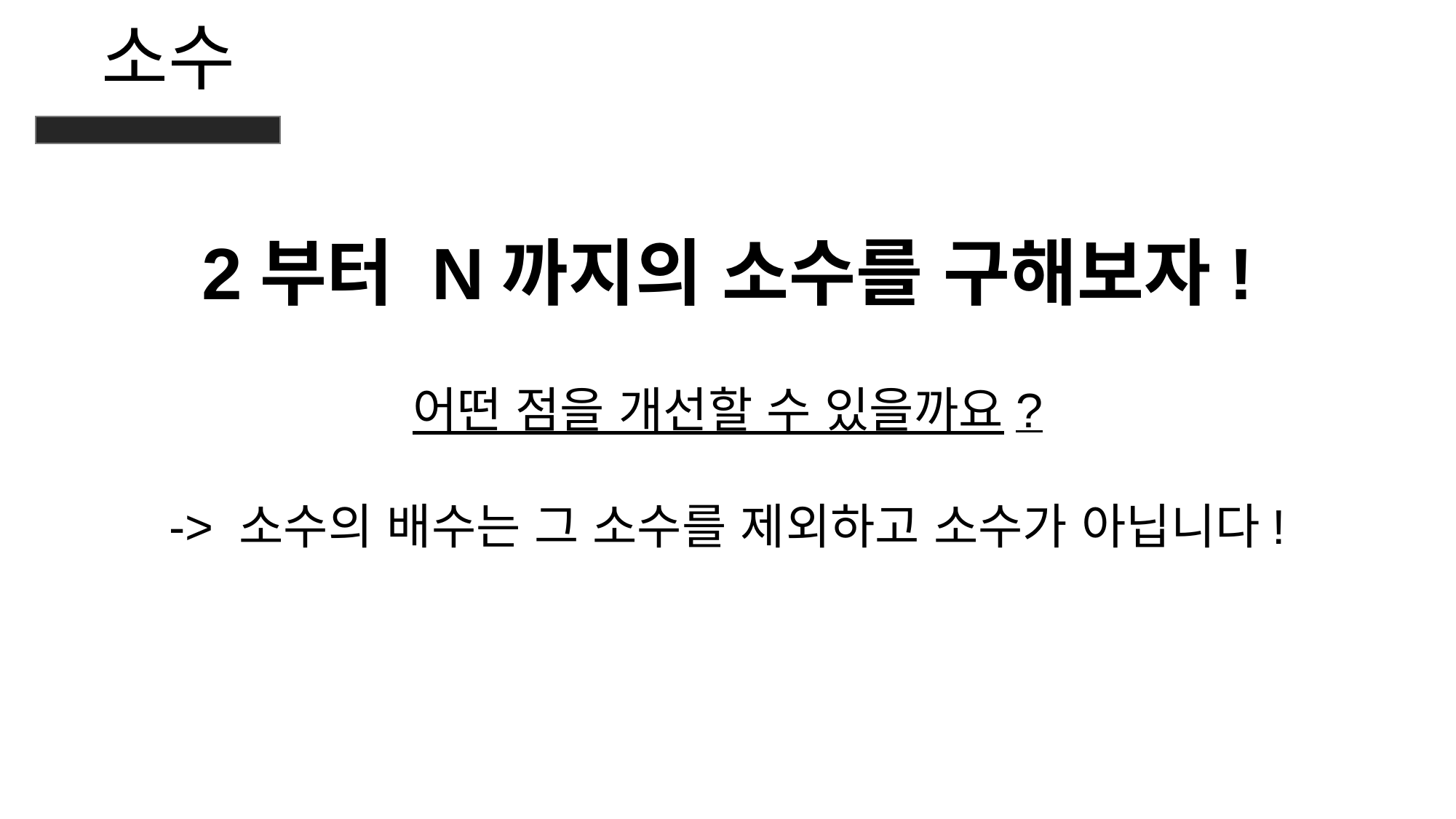

소수

2부터 N까지의 소수를 구해보자!
어떤 점을 개선할 수 있을까요?

-> 소수의 배수는 그 소수를 제외하고 소수가 아닙니다!